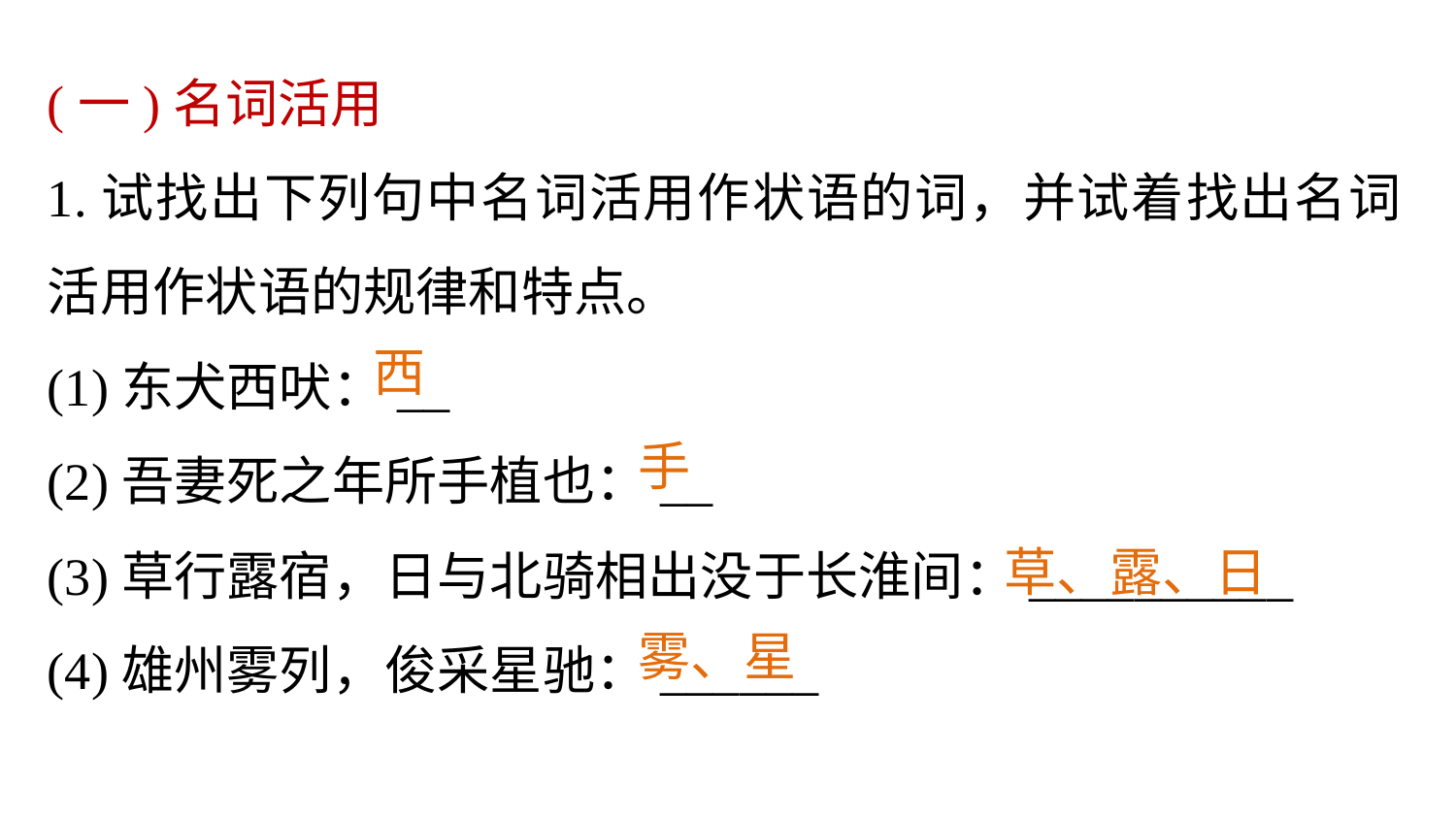

(一)名词活用
1.试找出下列句中名词活用作状语的词，并试着找出名词活用作状语的规律和特点。
(1)东犬西吠：__
(2)吾妻死之年所手植也：__
(3)草行露宿，日与北骑相出没于长淮间：__________
(4)雄州雾列，俊采星驰：______
西
手
草、露、日
雾、星